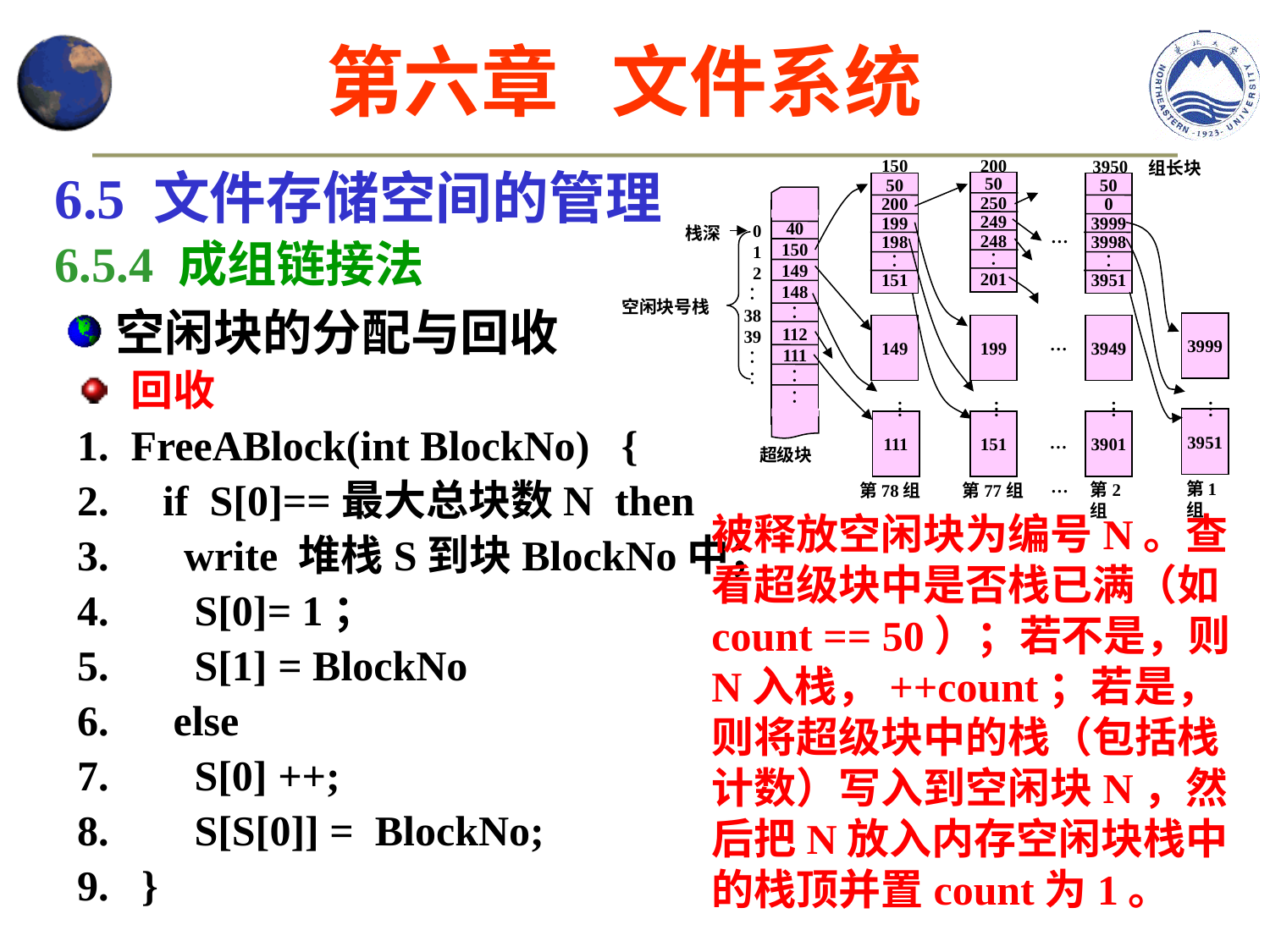

第六章   文件系统
150
200
3950
组长块
50
250
249
248
︰
201
50
200
199
198
︰
151
50
0
3999
3998
︰
3951

40
150
149
148
︰
112
111
︰
︰

0
1
2
︰
38
39
︰
︰

栈深

…

空闲块号栈

3999
149
199
3949

…

…
…
…
…
3951

111
151
3901

…
超级块
…
第1组
第2组
第78组
第77组
6.5 文件存储空间的管理
6.5.4 成组链接法
空闲块的分配与回收
回收
FreeABlock(int BlockNo)   {
   if  S[0]==最大总块数N  then
     write 堆栈S到块BlockNo中；
      S[0]= 1；
      S[1] = BlockNo
    else
      S[0] ++;
      S[S[0]] =  BlockNo;
 }
被释放空闲块为编号N。查看超级块中是否栈已满（如count == 50）；若不是，则N入栈，++count；若是，则将超级块中的栈（包括栈计数）写入到空闲块N，然后把N放入内存空闲块栈中的栈顶并置count为1。